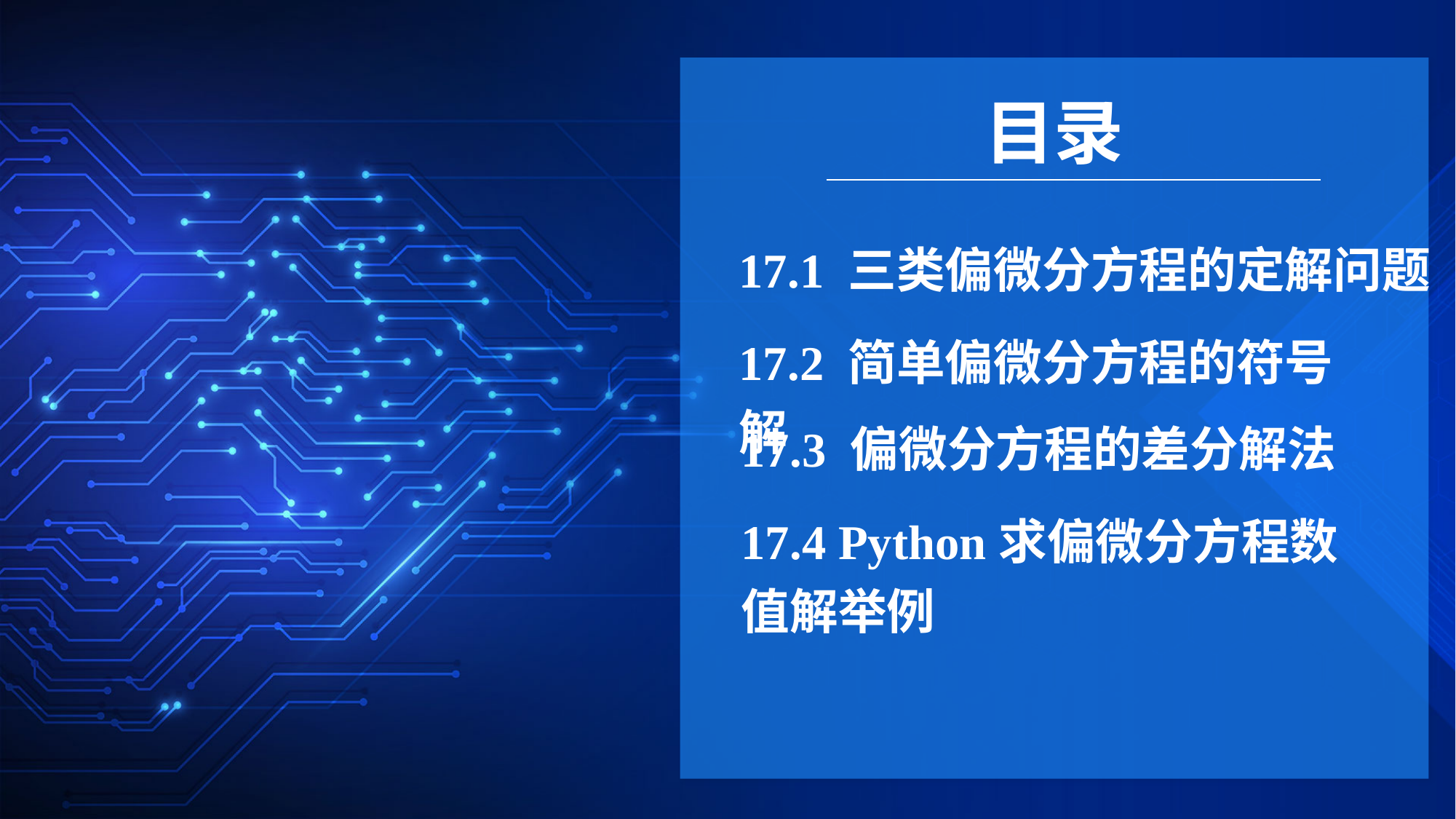

目录
17.1 三类偏微分方程的定解问题
17.2 简单偏微分方程的符号解
17.3 偏微分方程的差分解法
17.4 Python求偏微分方程数值解举例